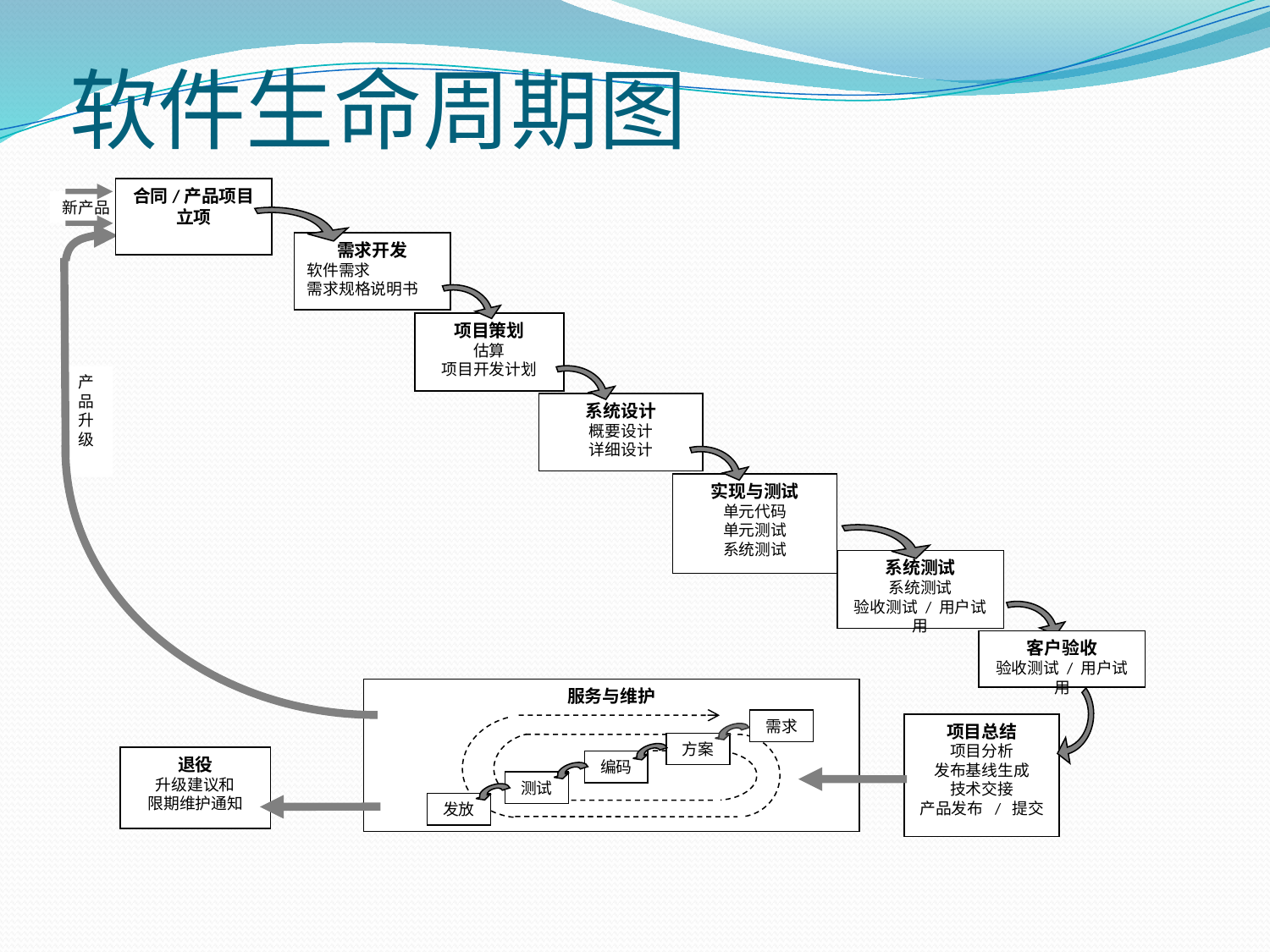

# 软件生命周期图

合同/产品项目
立项
新产品

需求开发
软件需求
需求规格说明书

项目策划
估算
项目开发计划

产品升级
系统设计
概要设计
详细设计

实现与测试
单元代码
单元测试
系统测试

系统测试
系统测试
验收测试 / 用户试用

客户验收
验收测试 / 用户试用
服务与维护

需求

方案

编码

测试

发放
项目总结
项目分析
发布基线生成
技术交接
产品发布  /  提交

退役
升级建议和
限期维护通知